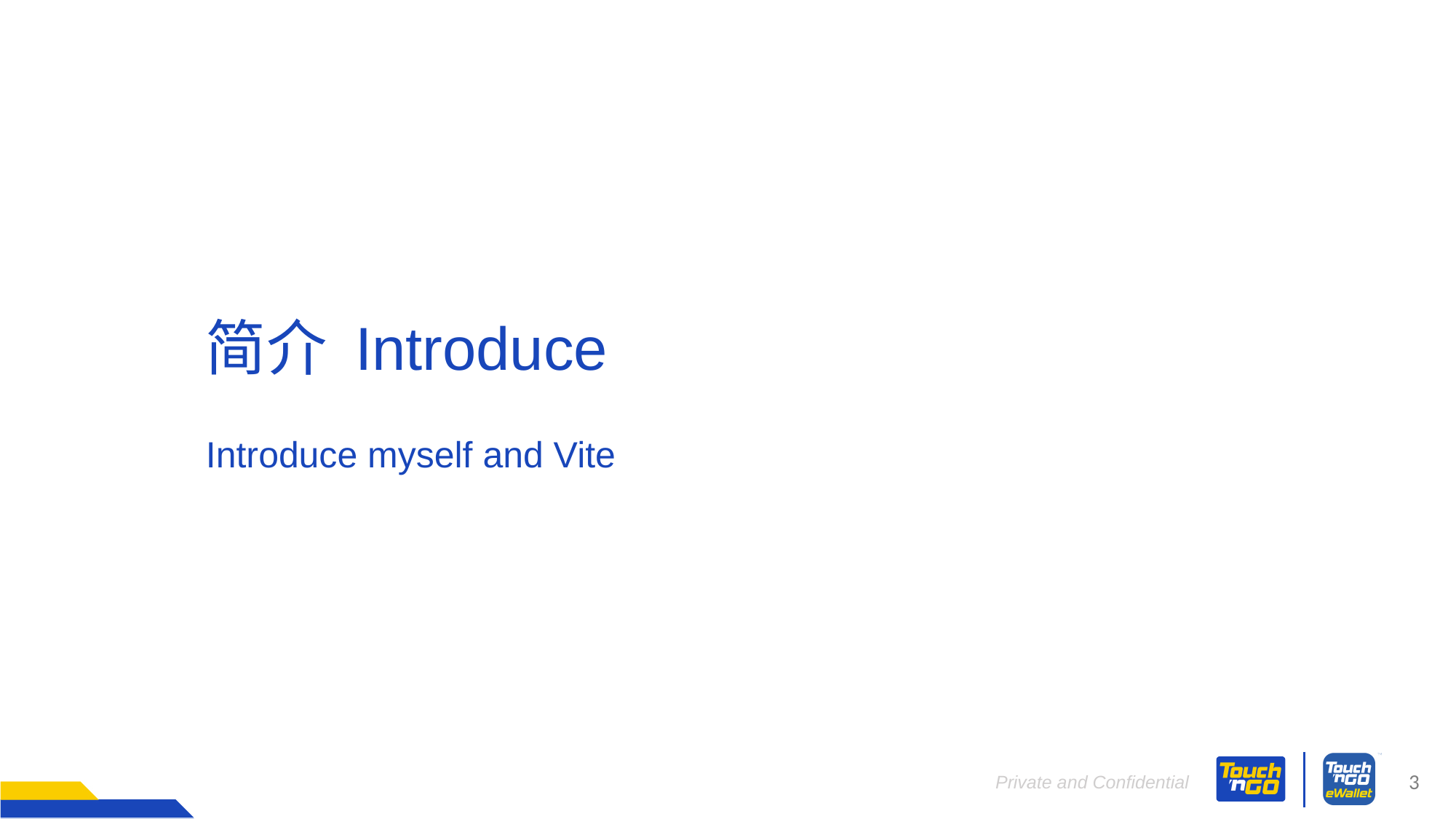

# 简介 Introduce
Introduce myself and Vite